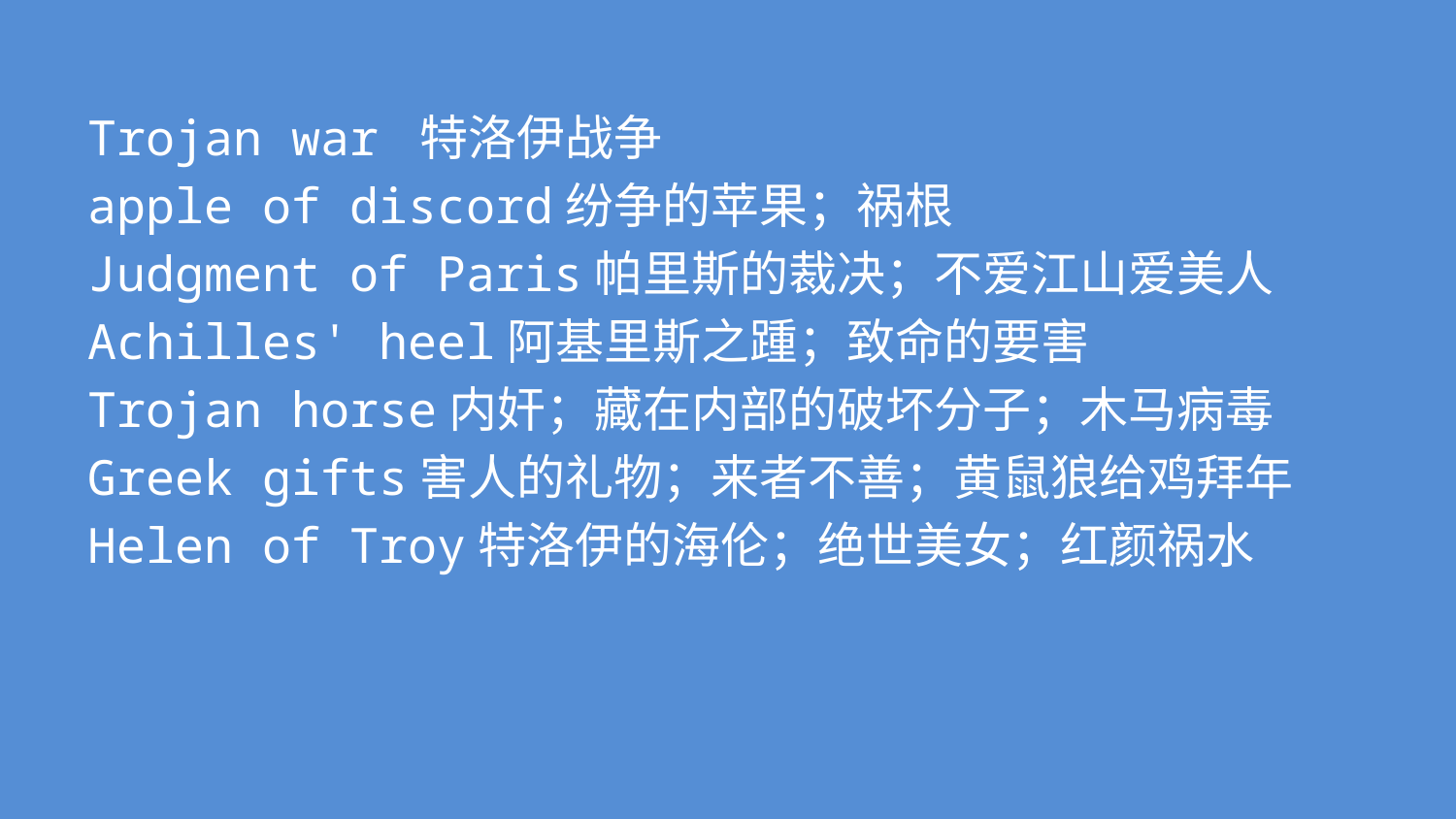

Trojan war 特洛伊战争
apple of discord纷争的苹果；祸根
Judgment of Paris帕里斯的裁决；不爱江山爱美人
Achilles' heel阿基里斯之踵；致命的要害
Trojan horse内奸；藏在内部的破坏分子；木马病毒
Greek gifts害人的礼物；来者不善；黄鼠狼给鸡拜年
Helen of Troy特洛伊的海伦；绝世美女；红颜祸水